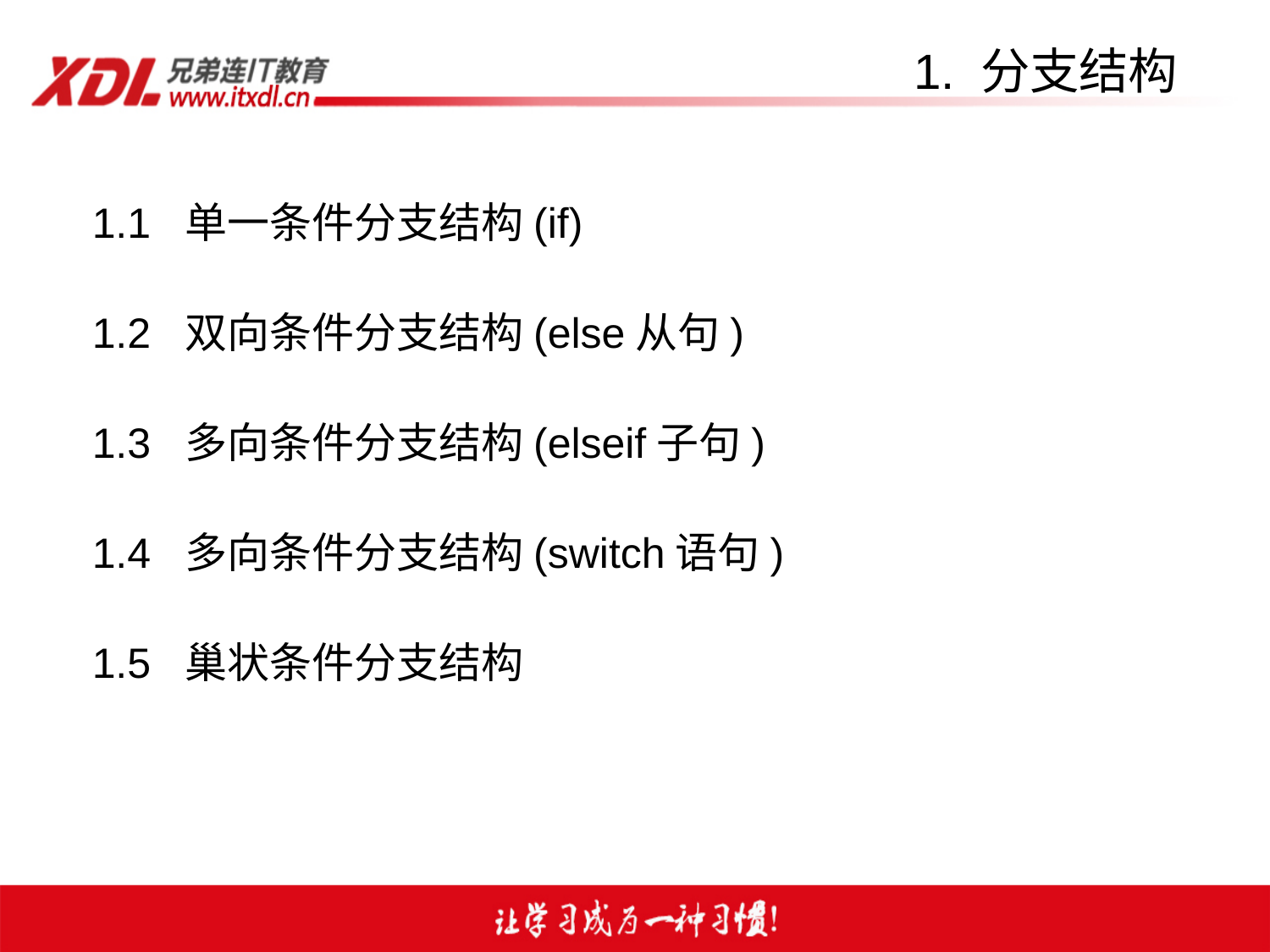

# 1. 分支结构
1.1  单一条件分支结构(if)
1.2  双向条件分支结构(else从句)
1.3  多向条件分支结构(elseif子句)
1.4  多向条件分支结构(switch语句)
1.5  巢状条件分支结构